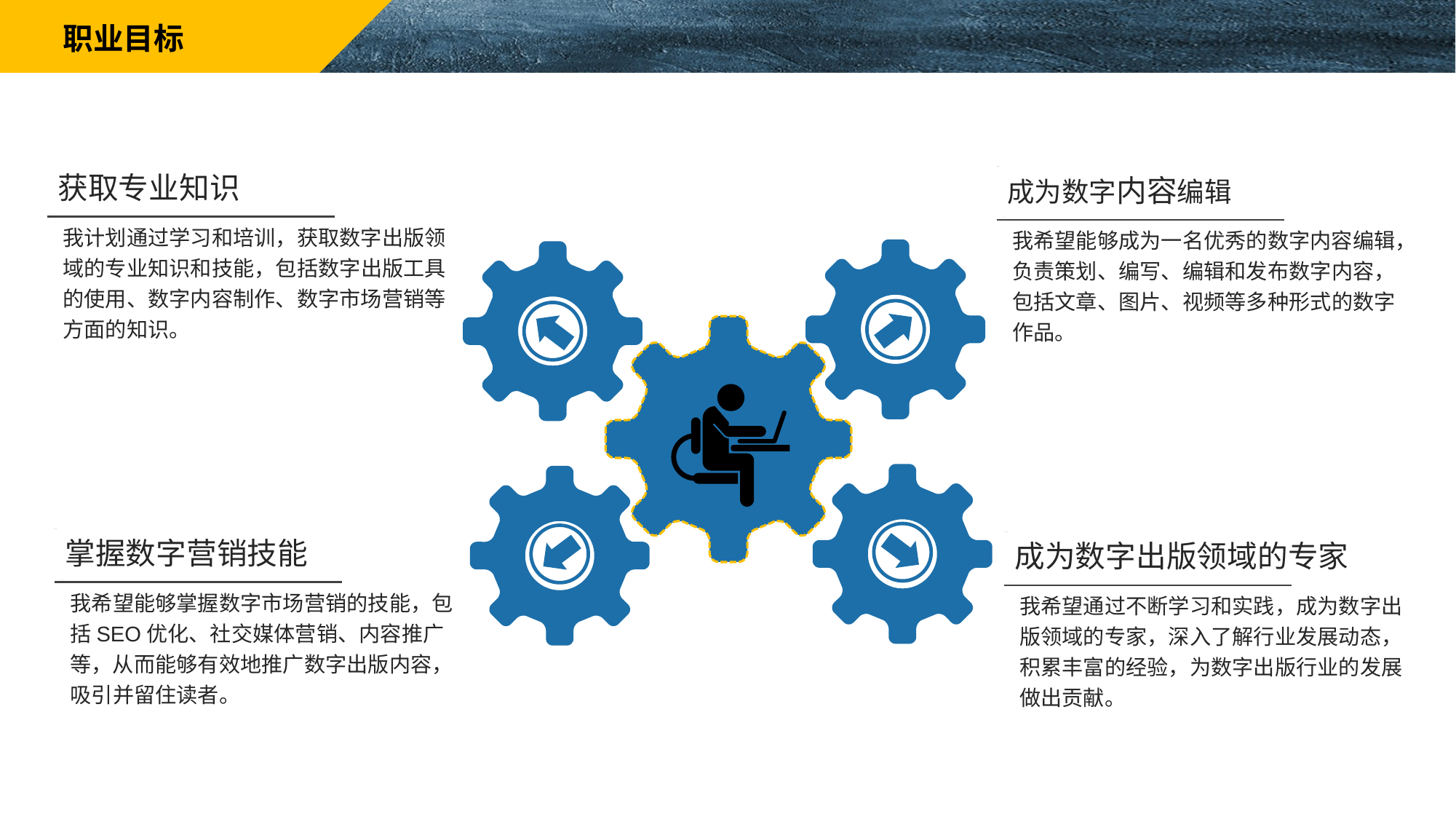

职业目标
获取专业知识
成为数字内容编辑
我计划通过学习和培训，获取数字出版领域的专业知识和技能，包括数字出版工具的使用、数字内容制作、数字市场营销等方面的知识。
我希望能够成为一名优秀的数字内容编辑，负责策划、编写、编辑和发布数字内容，包括文章、图片、视频等多种形式的数字作品。

掌握数字营销技能
成为数字出版领域的专家
我希望能够掌握数字市场营销的技能，包括SEO优化、社交媒体营销、内容推广等，从而能够有效地推广数字出版内容，吸引并留住读者。
我希望通过不断学习和实践，成为数字出版领域的专家，深入了解行业发展动态，积累丰富的经验，为数字出版行业的发展做出贡献。